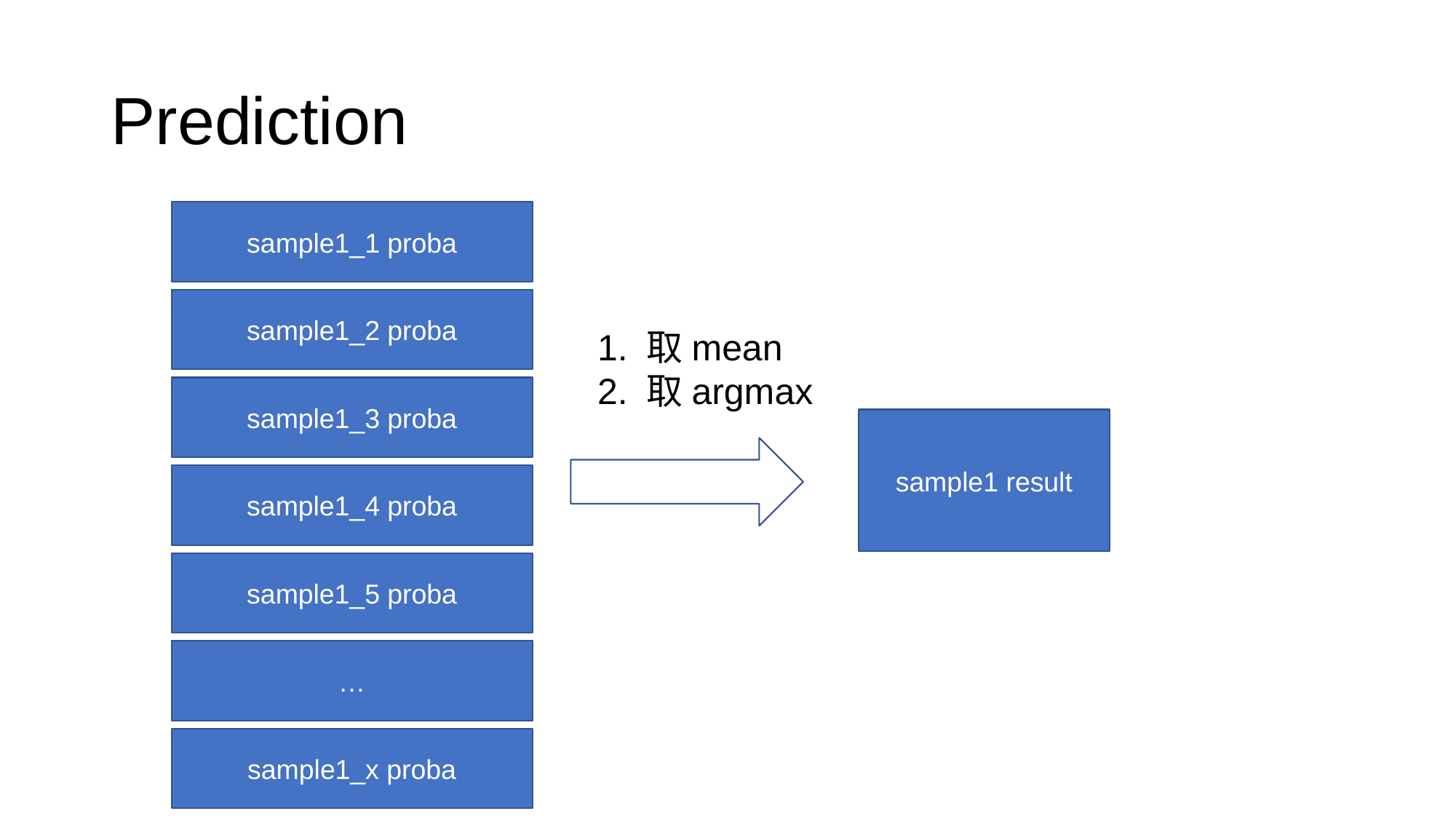

# Prediction
sample1_1 proba

sample1_2 proba
1. 取mean
2. 取argmax
sample1_3 proba
sample1 result

sample1_4 proba
sample1_5 proba
…
sample1_x proba